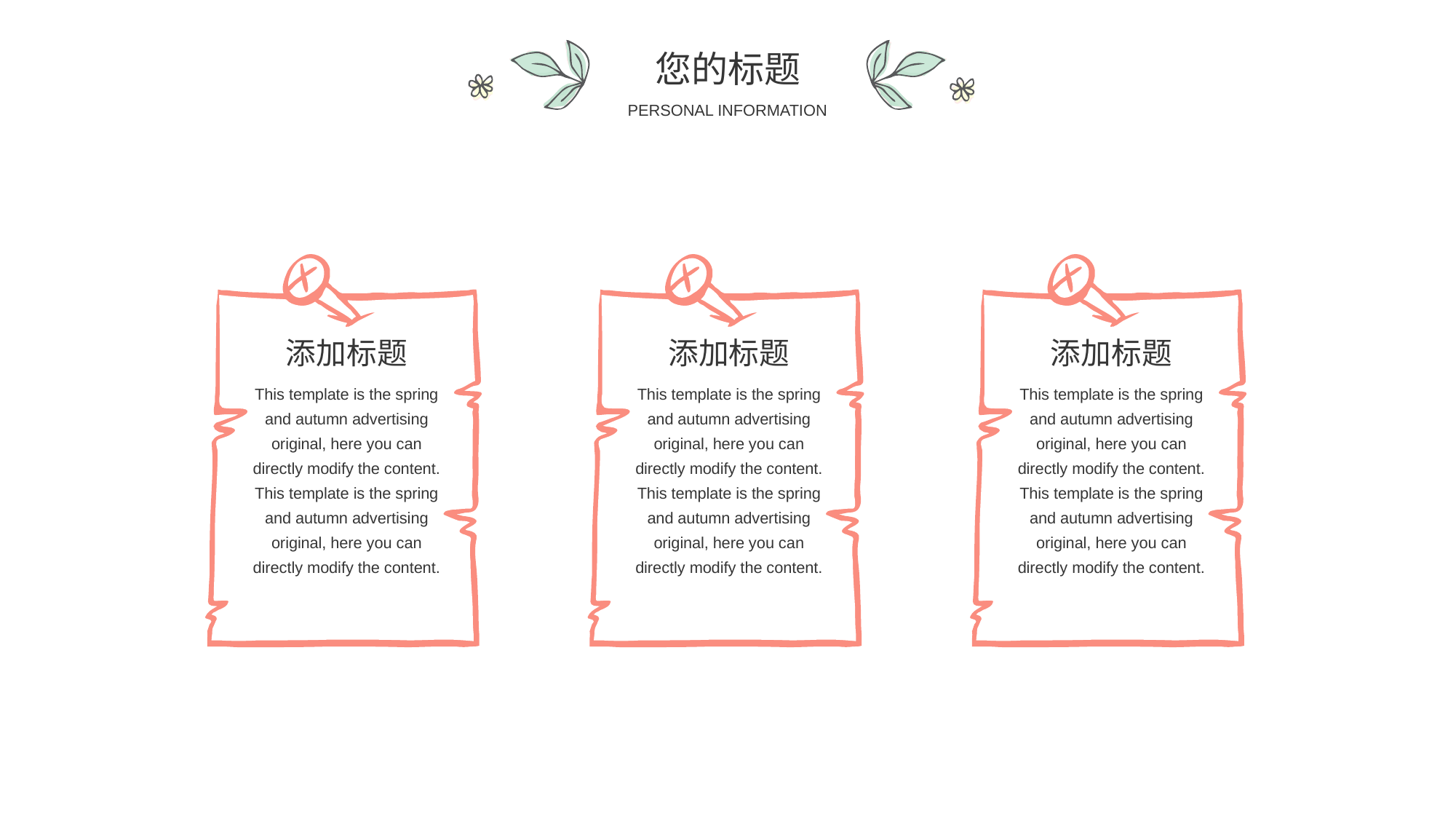

您的标题
PERSONAL INFORMATION

添加标题
添加标题
添加标题
This template is the spring and autumn advertising original, here you can directly modify the content. This template is the spring and autumn advertising original, here you can directly modify the content.
This template is the spring and autumn advertising original, here you can directly modify the content. This template is the spring and autumn advertising original, here you can directly modify the content.
This template is the spring and autumn advertising original, here you can directly modify the content. This template is the spring and autumn advertising original, here you can directly modify the content.